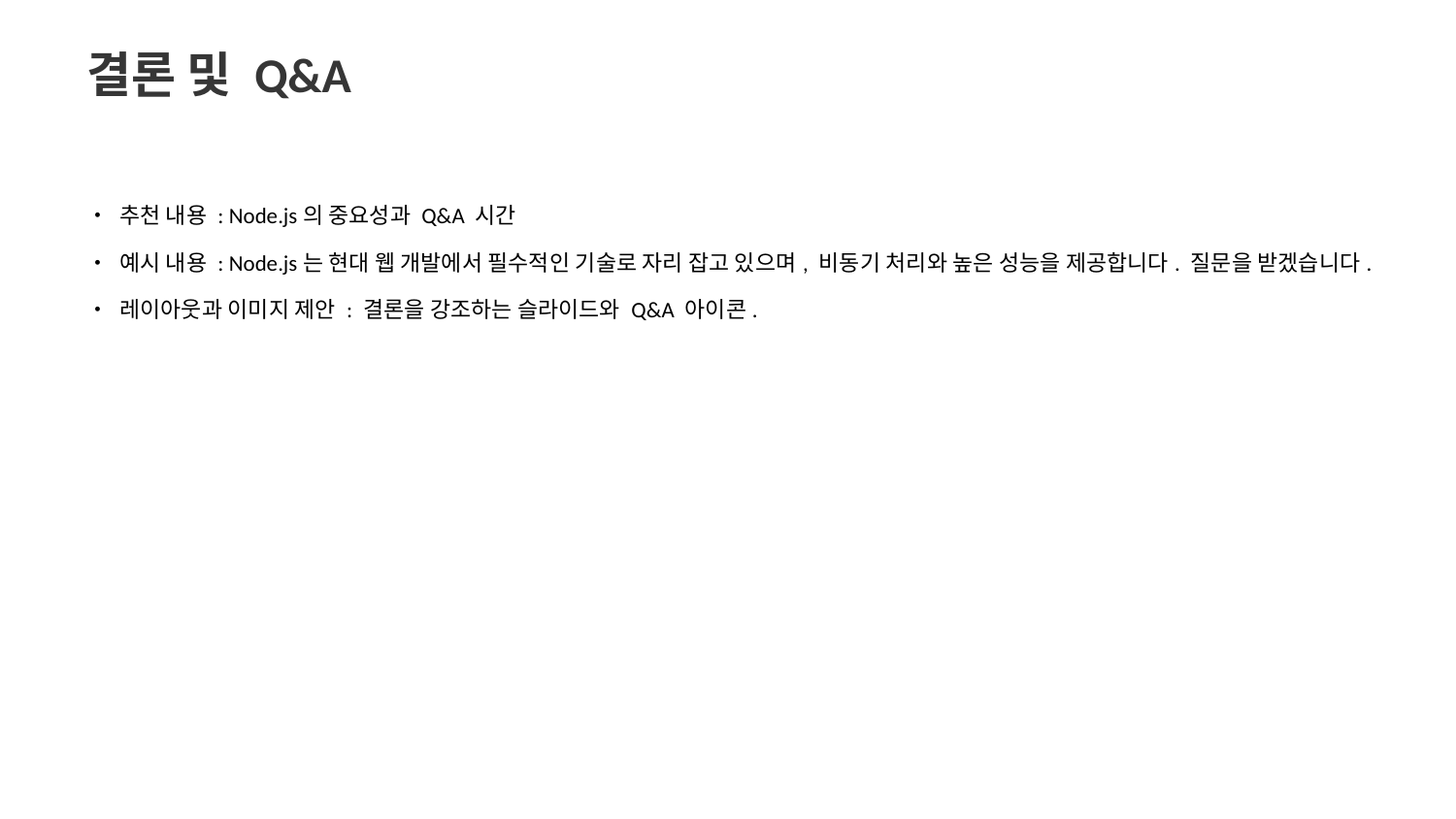

결론 및 Q&A
• 추천 내용 : Node.js의 중요성과 Q&A 시간
• 예시 내용 : Node.js는 현대 웹 개발에서 필수적인 기술로 자리 잡고 있으며, 비동기 처리와 높은 성능을 제공합니다. 질문을 받겠습니다.
• 레이아웃과 이미지 제안 : 결론을 강조하는 슬라이드와 Q&A 아이콘.